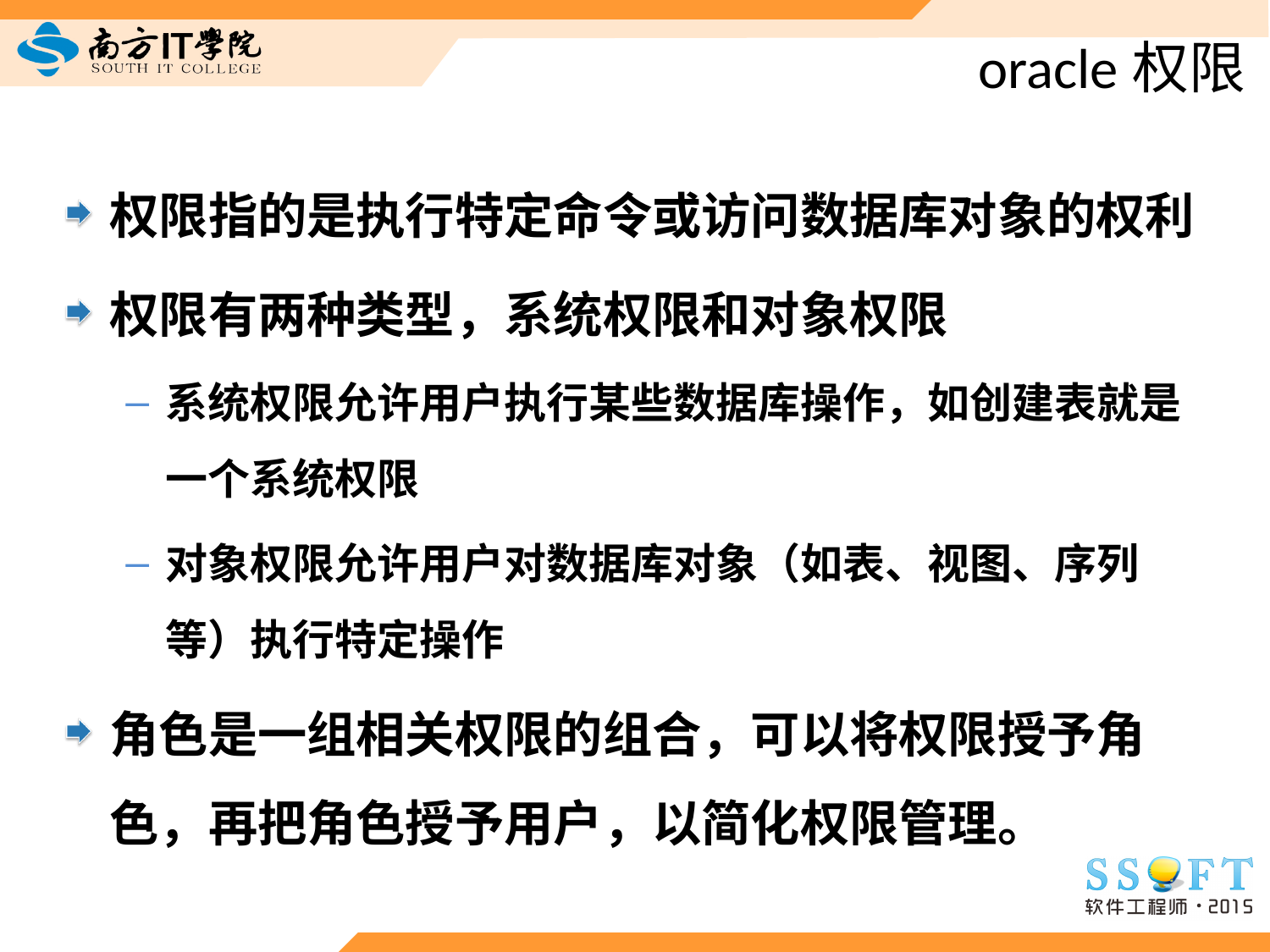

# oracle权限
权限指的是执行特定命令或访问数据库对象的权利
权限有两种类型，系统权限和对象权限
系统权限允许用户执行某些数据库操作，如创建表就是一个系统权限
对象权限允许用户对数据库对象（如表、视图、序列等）执行特定操作
角色是一组相关权限的组合，可以将权限授予角色，再把角色授予用户，以简化权限管理。